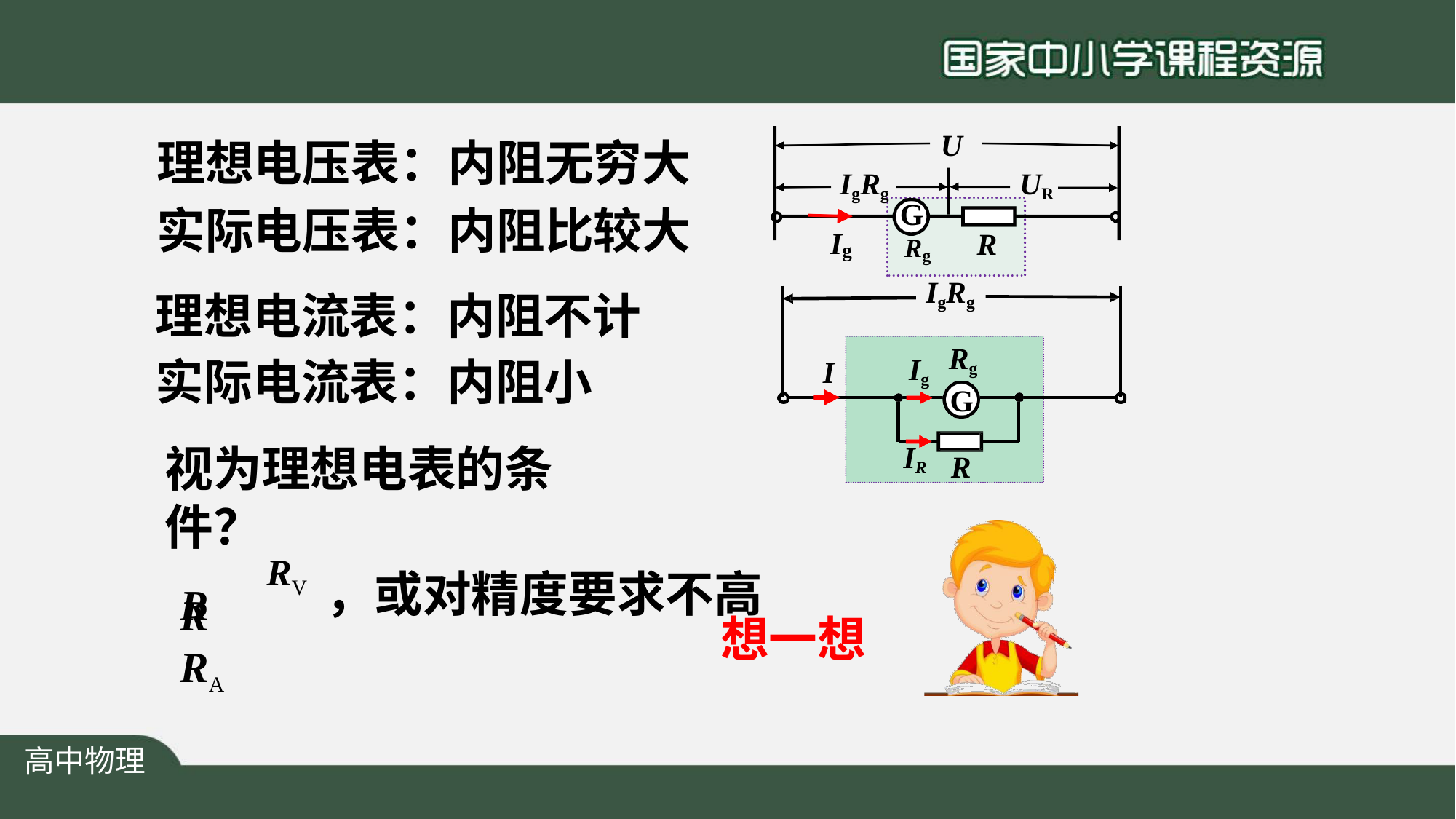

# 理想电压表：内阻无穷大 实际电压表：内阻比较大
U

IgRg
UR
G
g	Rg
I
R
IgRg
理想电流表：内阻不计 实际电流表：内阻小
视为理想电表的条件？
R

Rg
G

Ig
I

IR

R

RV ，或对精度要求不高
R	RA
想一想
高中物理